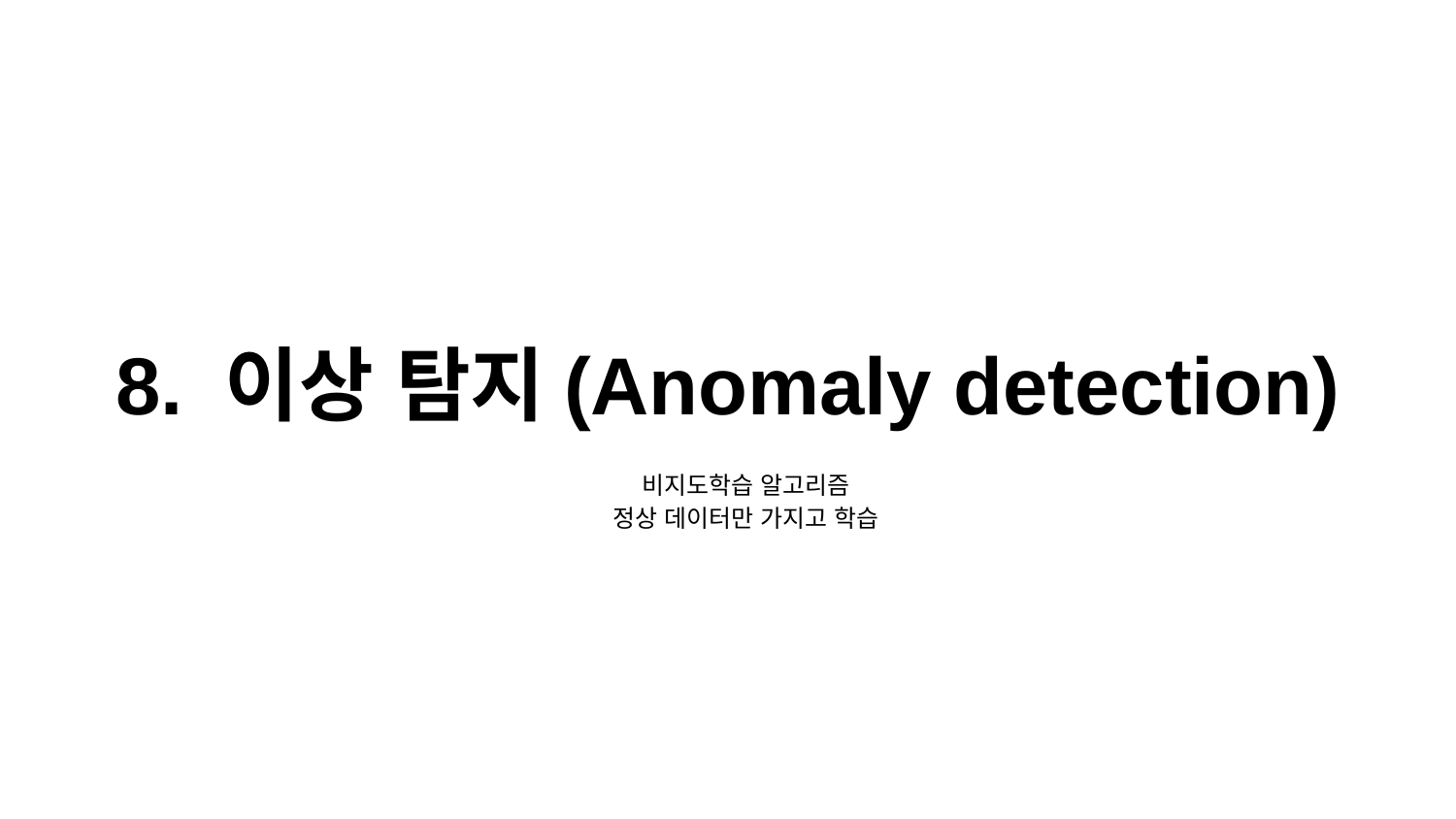

# 8. 이상 탐지(Anomaly detection)
비지도학습 알고리즘
정상 데이터만 가지고 학습